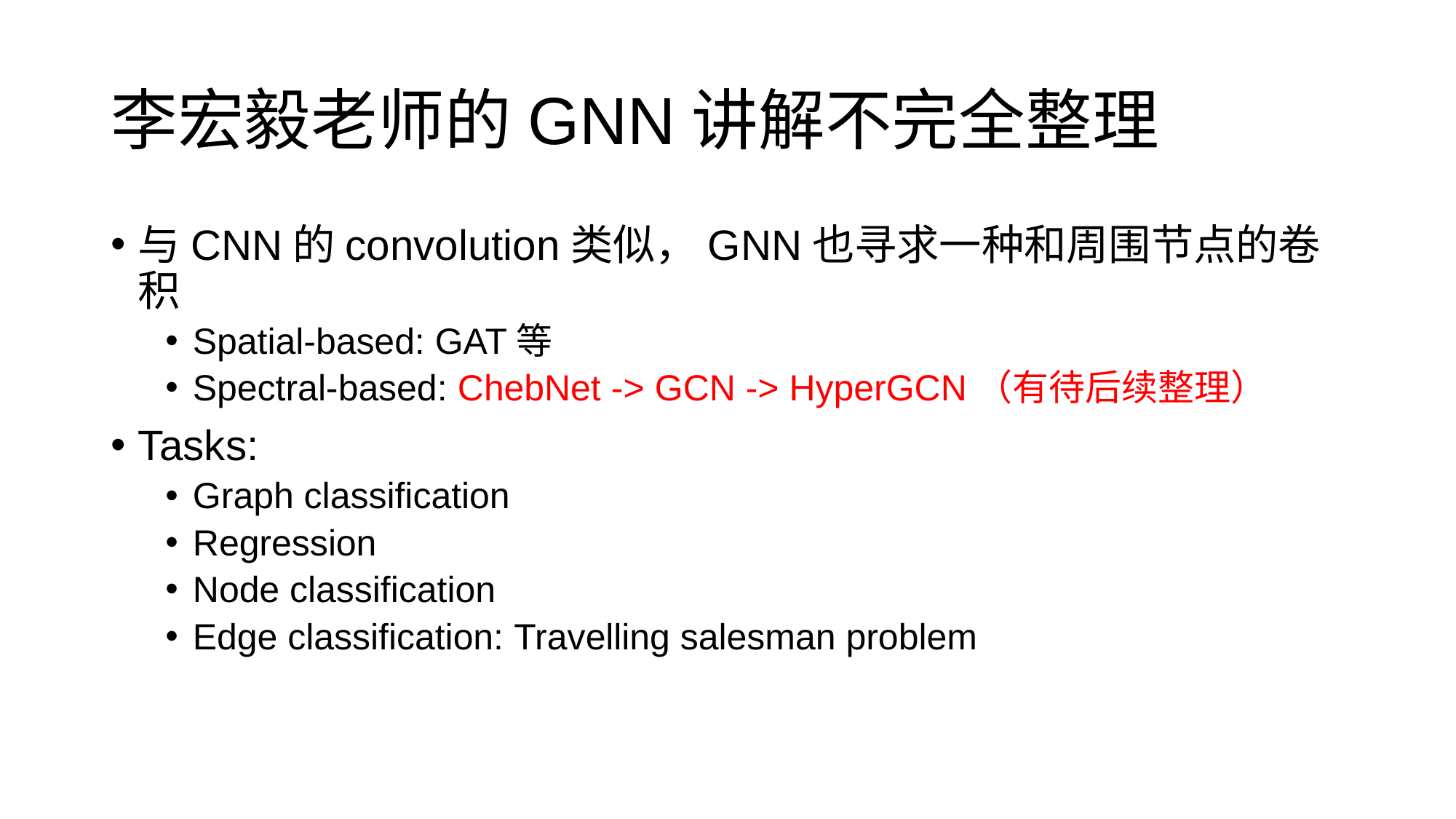

# 李宏毅老师的GNN讲解不完全整理
与CNN的convolution类似，GNN也寻求一种和周围节点的卷积
Spatial-based: GAT等
Spectral-based: ChebNet -> GCN -> HyperGCN（有待后续整理）
Tasks:
Graph classification
Regression
Node classification
Edge classification: Travelling salesman problem